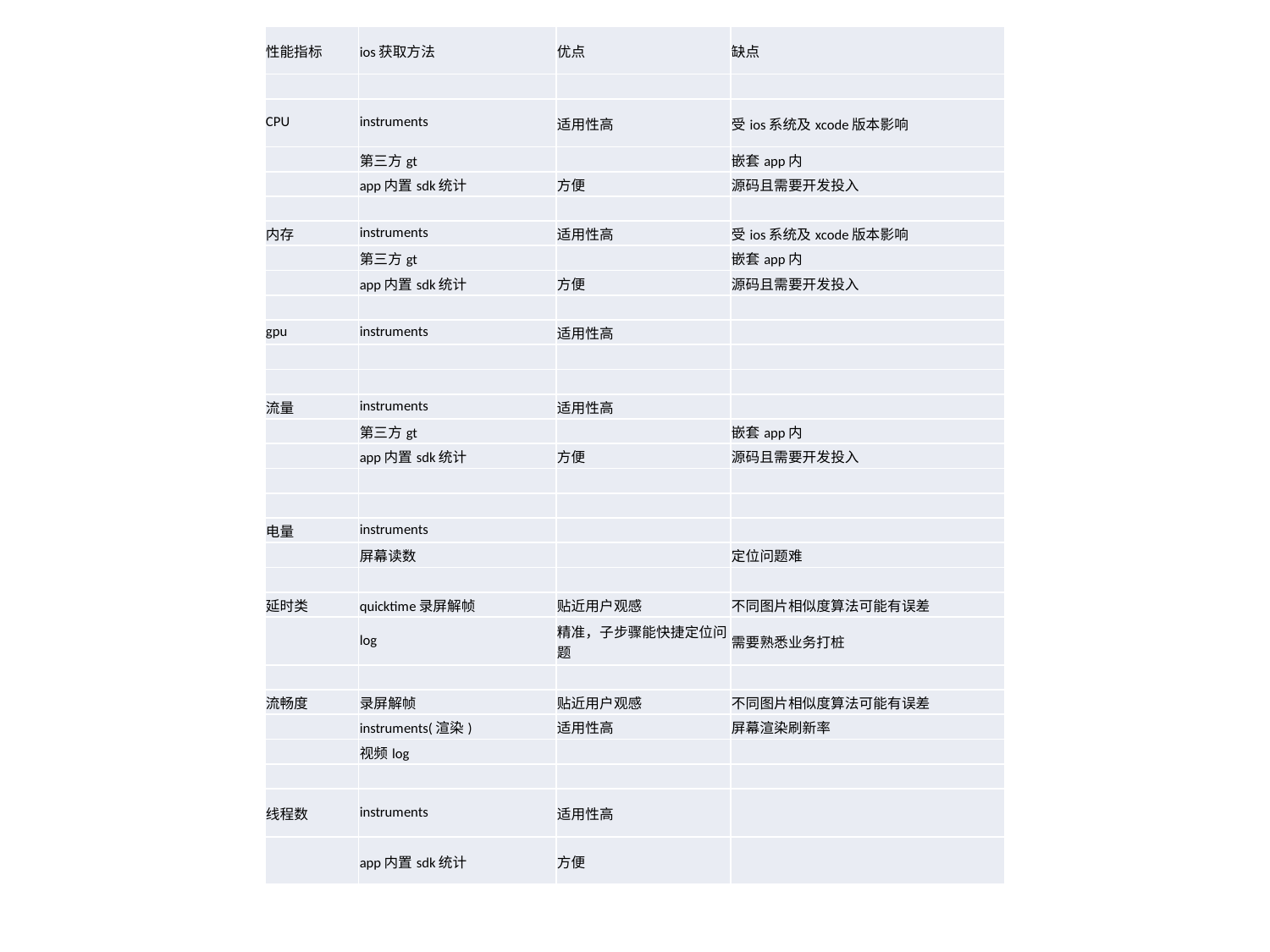

| 性能指标 | ios获取方法 | 优点 | 缺点 |
| --- | --- | --- | --- |
|  |  |  |  |
| CPU | instruments | 适用性高 | 受ios系统及xcode版本影响 |
|  | 第三方gt |  | 嵌套app内 |
|  | app内置sdk统计 | 方便 | 源码且需要开发投入 |
|  |  |  |  |
| 内存 | instruments | 适用性高 | 受ios系统及xcode版本影响 |
|  | 第三方gt |  | 嵌套app内 |
|  | app内置sdk统计 | 方便 | 源码且需要开发投入 |
|  |  |  |  |
| gpu | instruments | 适用性高 |  |
|  |  |  |  |
|  |  |  |  |
| 流量 | instruments | 适用性高 |  |
|  | 第三方gt |  | 嵌套app内 |
|  | app内置sdk统计 | 方便 | 源码且需要开发投入 |
|  |  |  |  |
|  |  |  |  |
| 电量 | instruments |  |  |
|  | 屏幕读数 |  | 定位问题难 |
|  |  |  |  |
| 延时类 | quicktime录屏解帧 | 贴近用户观感 | 不同图片相似度算法可能有误差 |
|  | log | 精准，子步骤能快捷定位问题 | 需要熟悉业务打桩 |
|  |  |  |  |
| 流畅度 | 录屏解帧 | 贴近用户观感 | 不同图片相似度算法可能有误差 |
|  | instruments(渲染) | 适用性高 | 屏幕渲染刷新率 |
|  | 视频log |  |  |
|  |  |  |  |
| 线程数 | instruments | 适用性高 |  |
|  | app内置sdk统计 | 方便 |  |
#